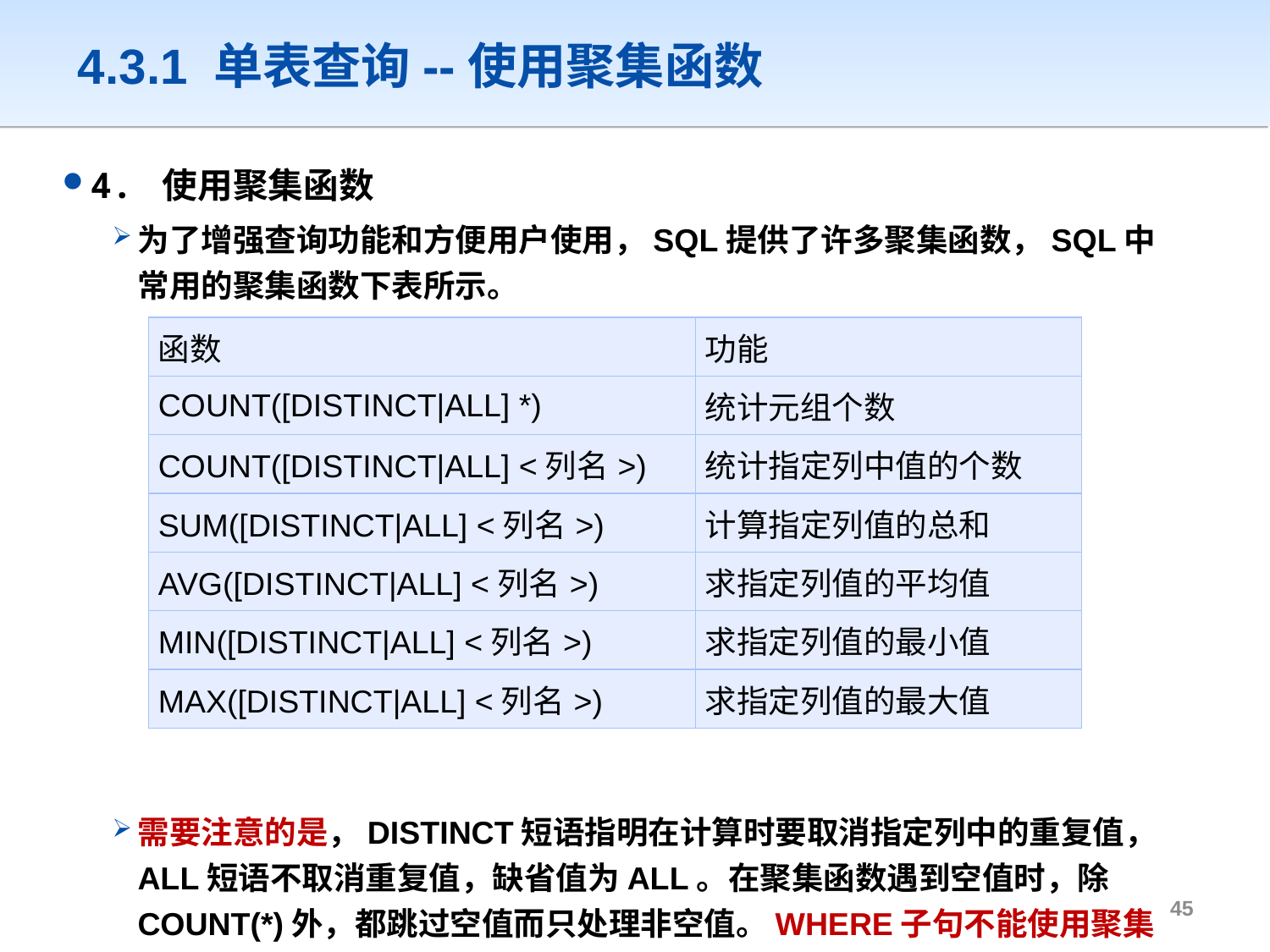

# 4.3.1 单表查询--使用聚集函数
4. 使用聚集函数
为了增强查询功能和方便用户使用，SQL提供了许多聚集函数，SQL中常用的聚集函数下表所示。

需要注意的是，DISTINCT短语指明在计算时要取消指定列中的重复值，ALL短语不取消重复值，缺省值为ALL。在聚集函数遇到空值时，除COUNT(*)外，都跳过空值而只处理非空值。WHERE子句不能使用聚集函数作为条件表达式。

| 函数 | 功能 |
| --- | --- |
| COUNT([DISTINCT|ALL] \*) | 统计元组个数 |
| COUNT([DISTINCT|ALL] <列名>) | 统计指定列中值的个数 |
| SUM([DISTINCT|ALL] <列名>) | 计算指定列值的总和 |
| AVG([DISTINCT|ALL] <列名>) | 求指定列值的平均值 |
| MIN([DISTINCT|ALL] <列名>) | 求指定列值的最小值 |
| MAX([DISTINCT|ALL] <列名>) | 求指定列值的最大值 |
45